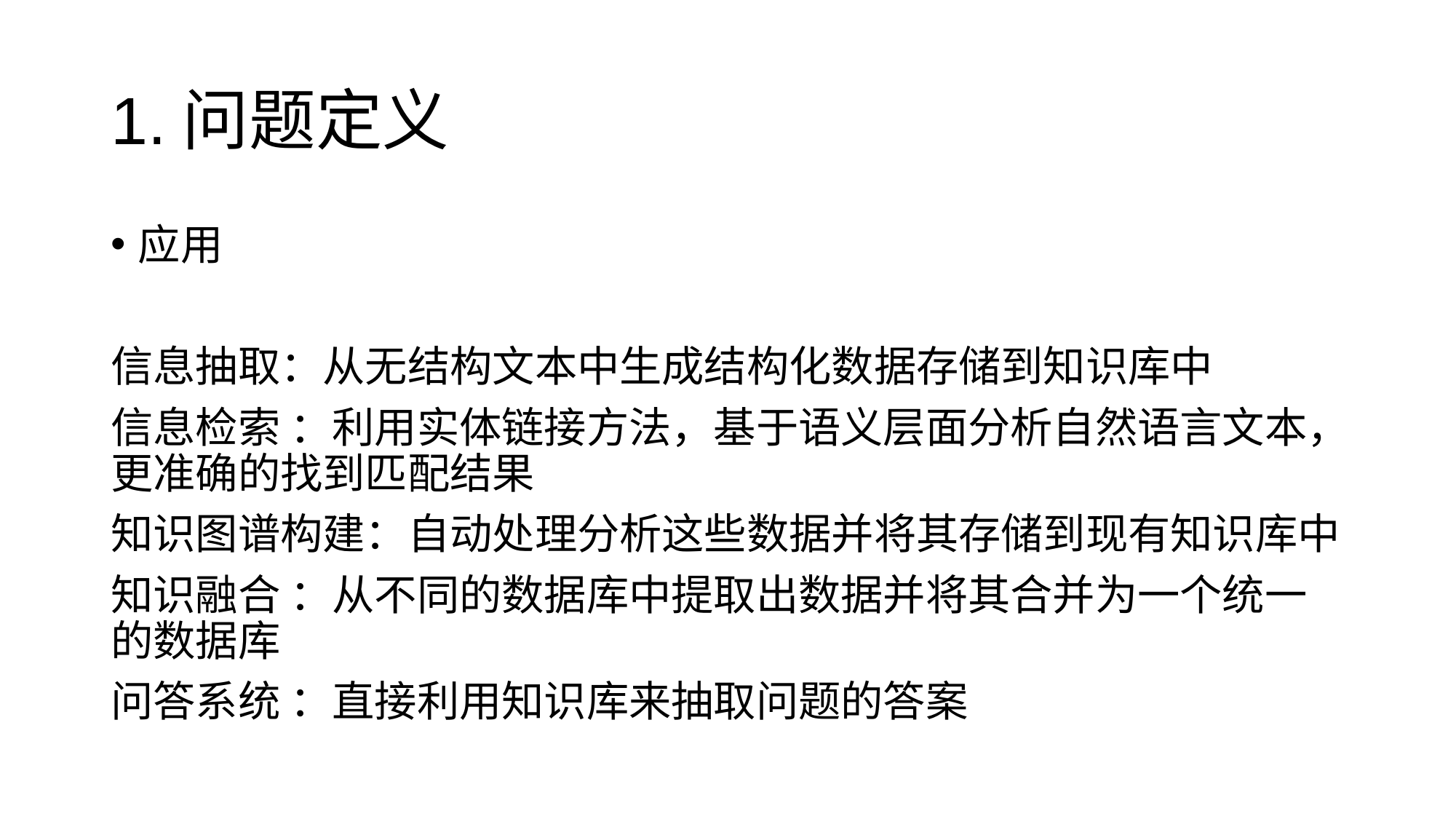

# 1.问题定义
应用

信息抽取：从无结构文本中生成结构化数据存储到知识库中
信息检索 ：利用实体链接方法，基于语义层面分析自然语言文本，更准确的找到匹配结果
知识图谱构建：自动处理分析这些数据并将其存储到现有知识库中
知识融合 ：从不同的数据库中提取出数据并将其合并为一个统一的数据库
问答系统 ：直接利用知识库来抽取问题的答案